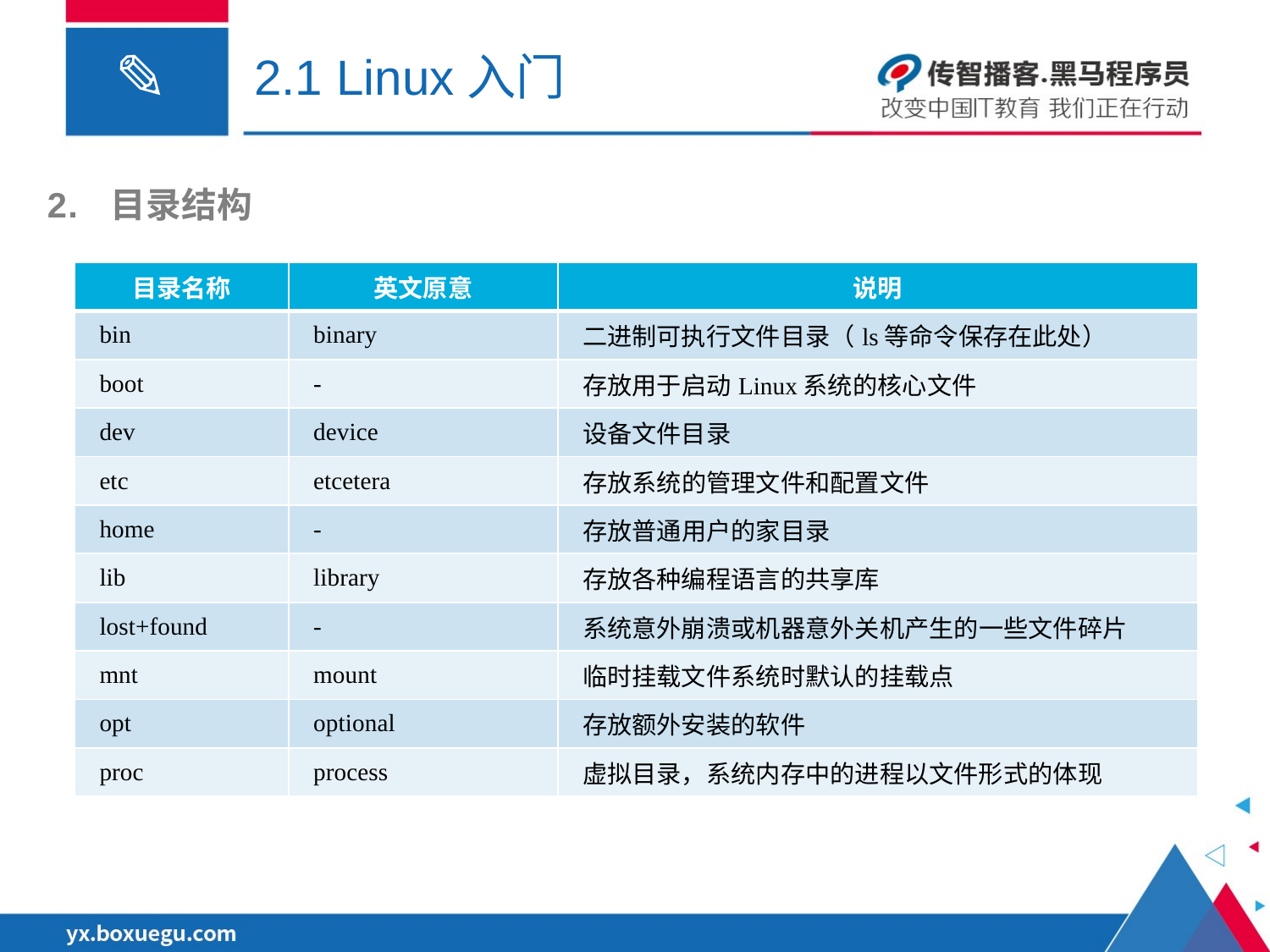

# 2.1 Linux入门
目录结构
| 目录名称 | 英文原意 | 说明 |
| --- | --- | --- |
| bin | binary | 二进制可执行文件目录（ls等命令保存在此处） |
| boot | - | 存放用于启动Linux系统的核心文件 |
| dev | device | 设备文件目录 |
| etc | etcetera | 存放系统的管理文件和配置文件 |
| home | - | 存放普通用户的家目录 |
| lib | library | 存放各种编程语言的共享库 |
| lost+found | - | 系统意外崩溃或机器意外关机产生的一些文件碎片 |
| mnt | mount | 临时挂载文件系统时默认的挂载点 |
| opt | optional | 存放额外安装的软件 |
| proc | process | 虚拟目录，系统内存中的进程以文件形式的体现 |